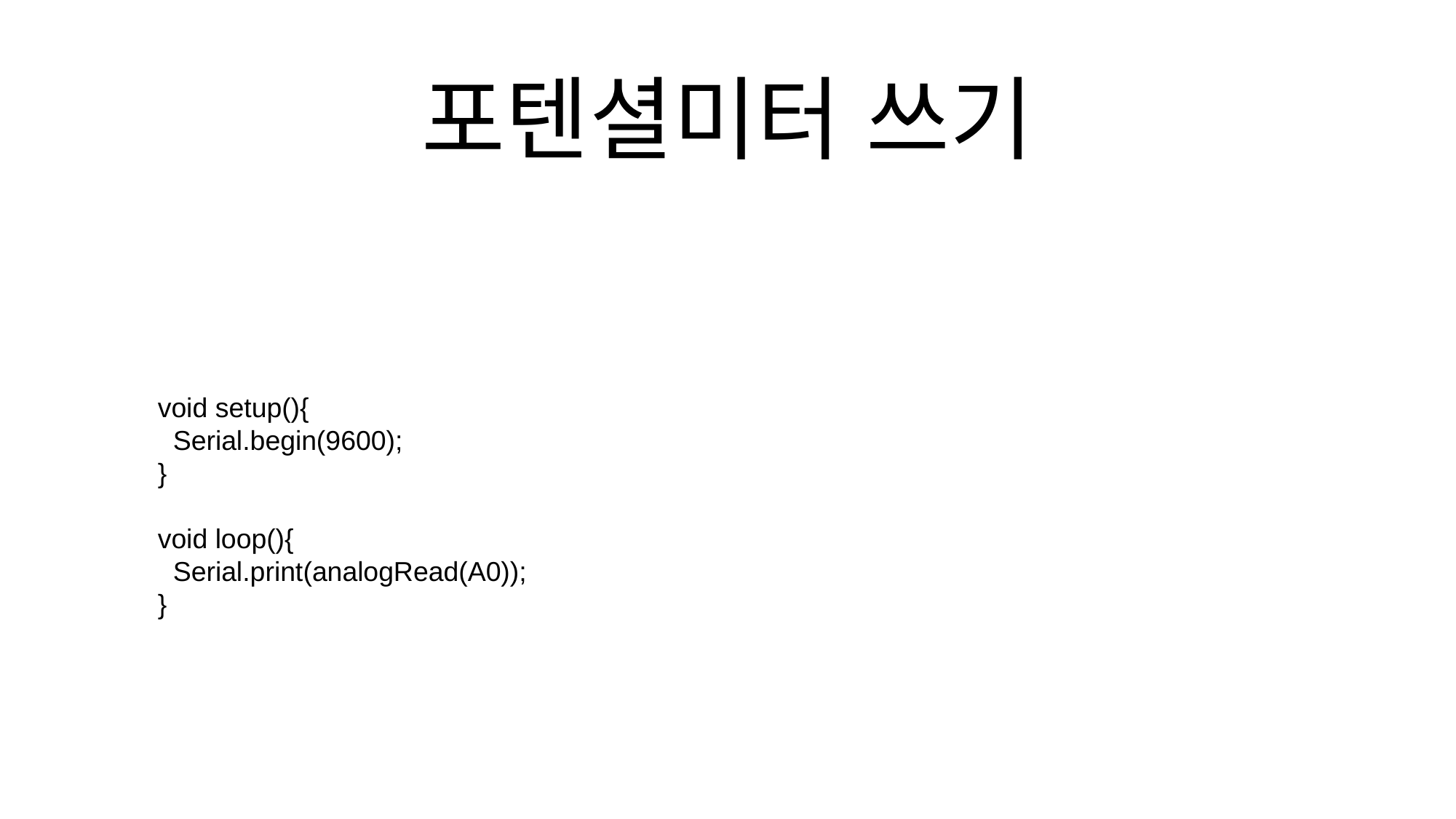

포텐셜미터 쓰기

void setup(){
  Serial.begin(9600);
}

void loop(){
  Serial.print(analogRead(A0));
}